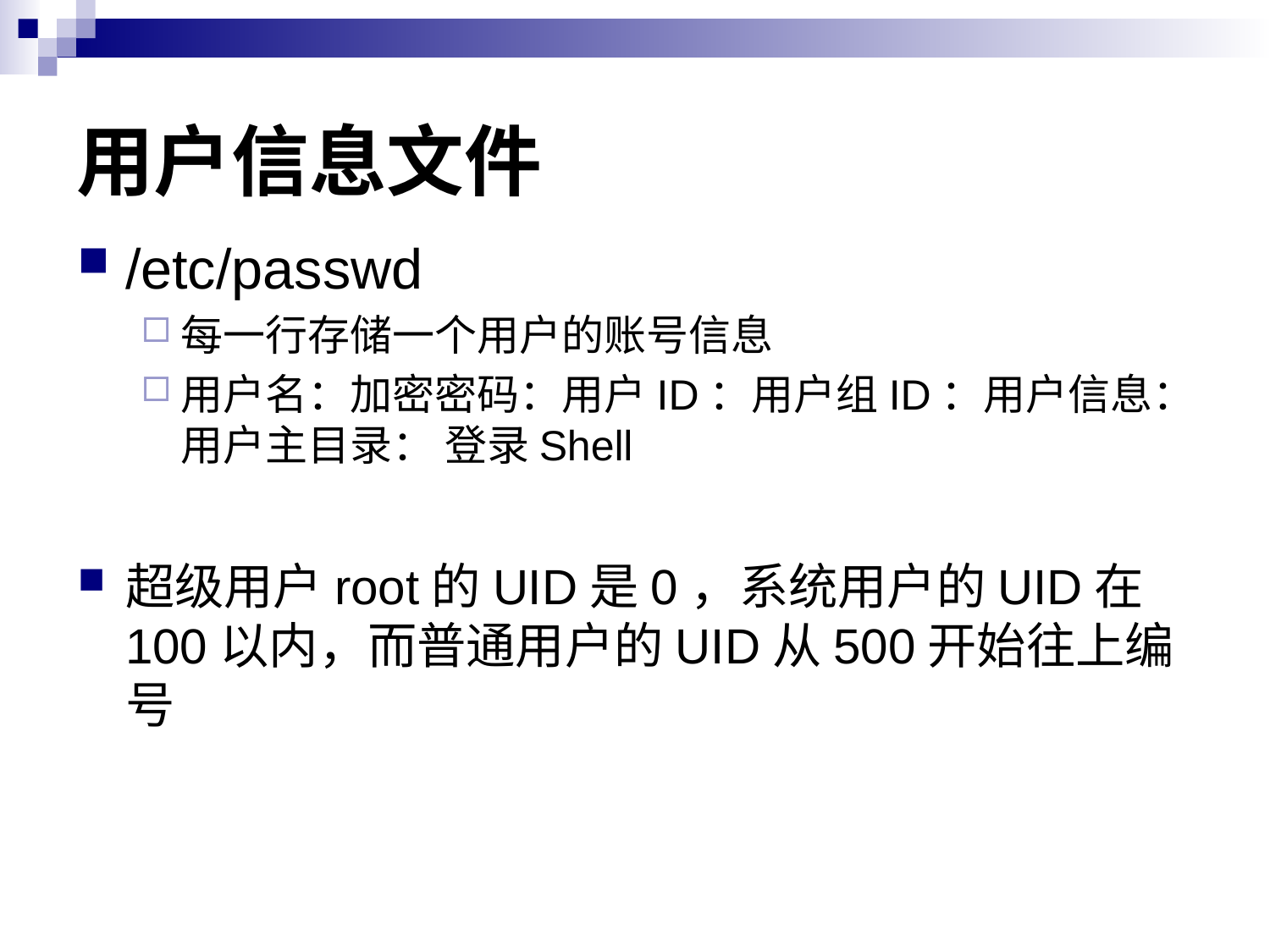

# 用户信息文件
/etc/passwd
每一行存储一个用户的账号信息
用户名：加密密码：用户ID：用户组ID：用户信息：用户主目录： 登录Shell

超级用户root的UID是0，系统用户的UID在100以内，而普通用户的UID从500开始往上编号